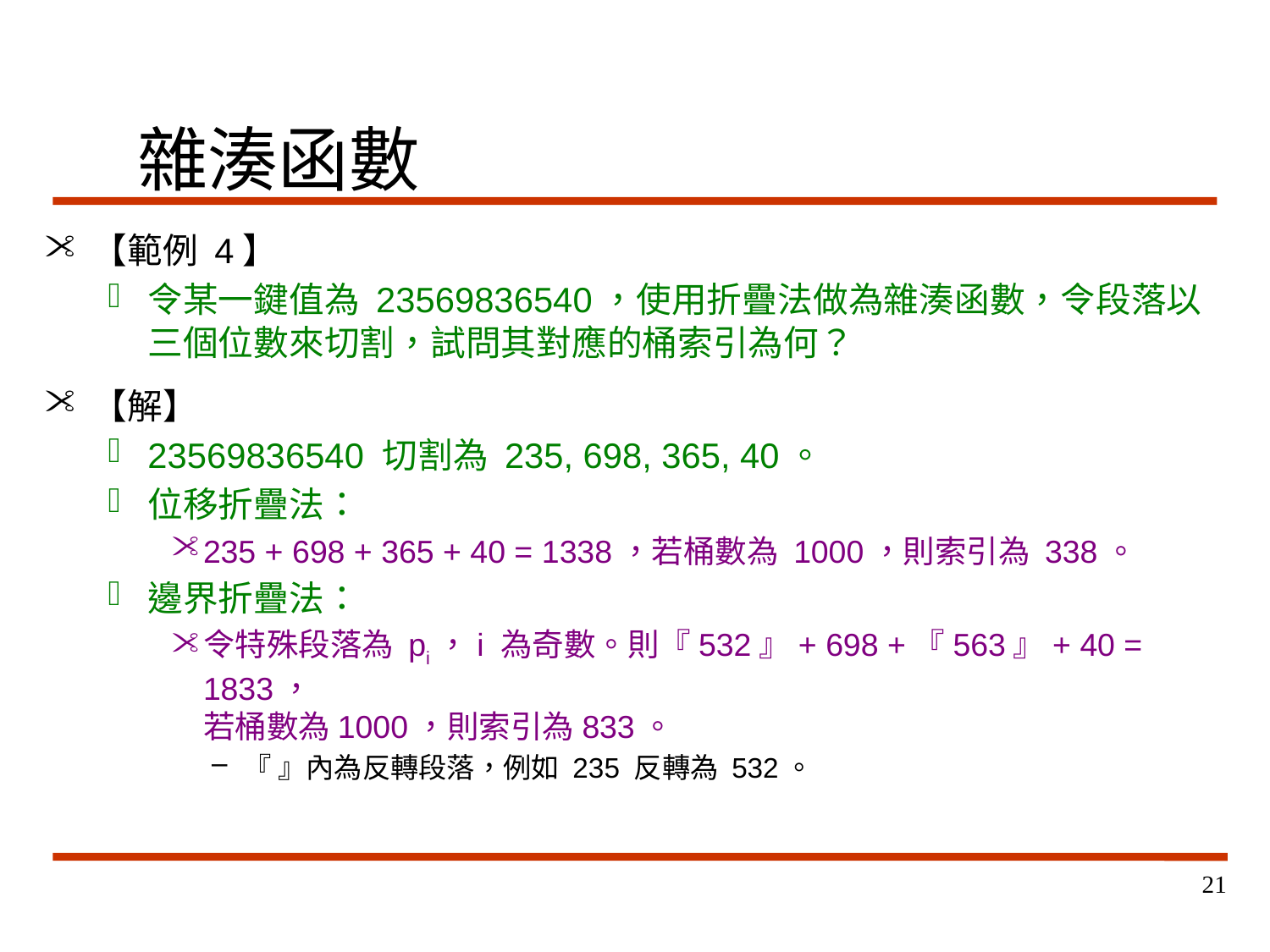

# 雜湊函數
【範例 4】
令某一鍵值為 23569836540，使用折疊法做為雜湊函數，令段落以三個位數來切割，試問其對應的桶索引為何？
【解】
23569836540 切割為 235, 698, 365, 40。
位移折疊法：
235 + 698 + 365 + 40 = 1338，若桶數為 1000，則索引為 338。
邊界折疊法：
令特殊段落為 pi，i 為奇數。則『532』+ 698 +『563』+ 40 = 1833，
若桶數為1000，則索引為833。
『 』內為反轉段落，例如 235 反轉為 532。
21